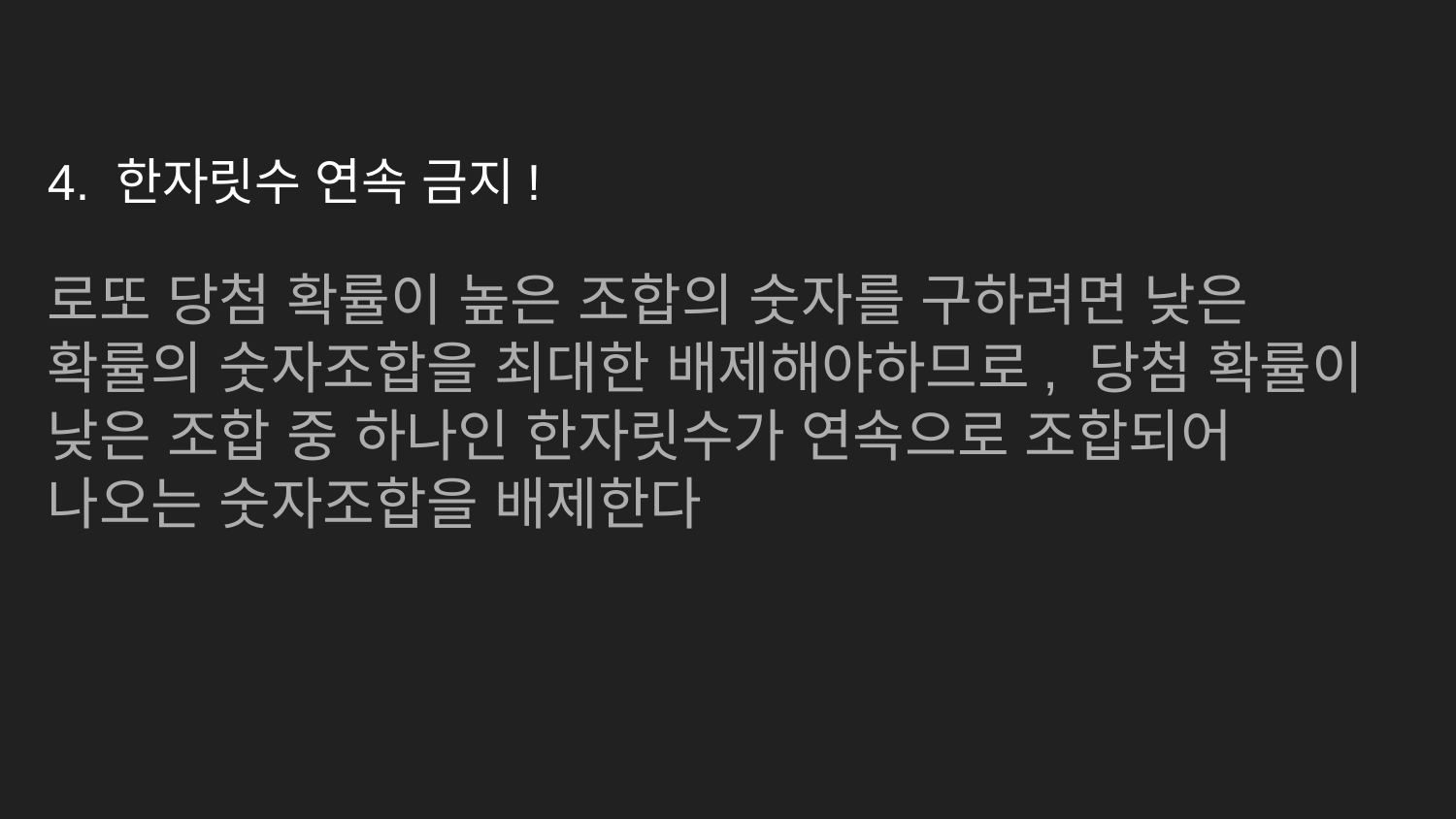

# 4. 한자릿수 연속 금지!
로또 당첨 확률이 높은 조합의 숫자를 구하려면 낮은 확률의 숫자조합을 최대한 배제해야하므로, 당첨 확률이 낮은 조합 중 하나인 한자릿수가 연속으로 조합되어 나오는 숫자조합을 배제한다